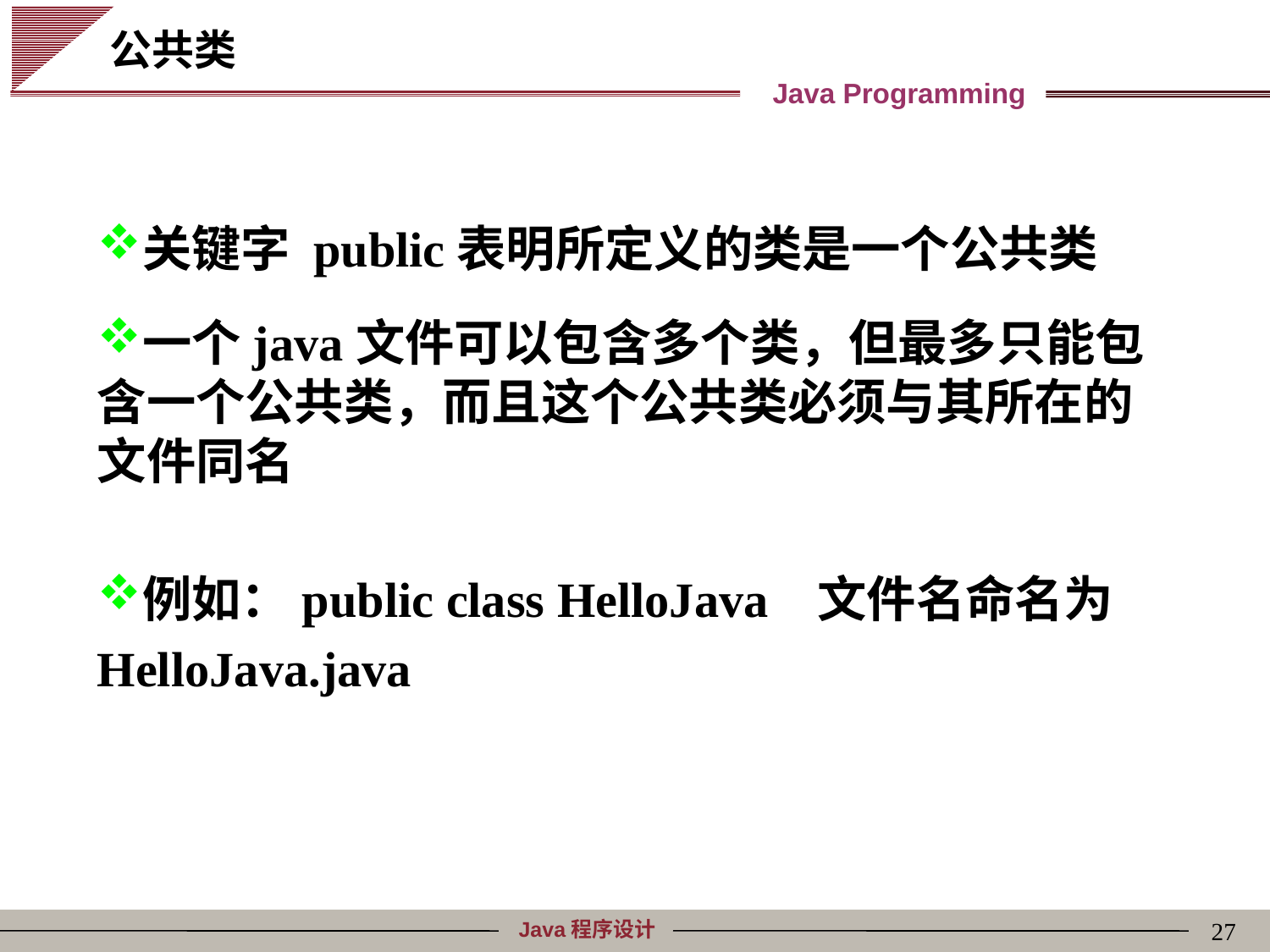

公共类
关键字 public表明所定义的类是一个公共类

一个java文件可以包含多个类，但最多只能包含一个公共类，而且这个公共类必须与其所在的文件同名

例如：public class HelloJava   文件名命名为
HelloJava.java